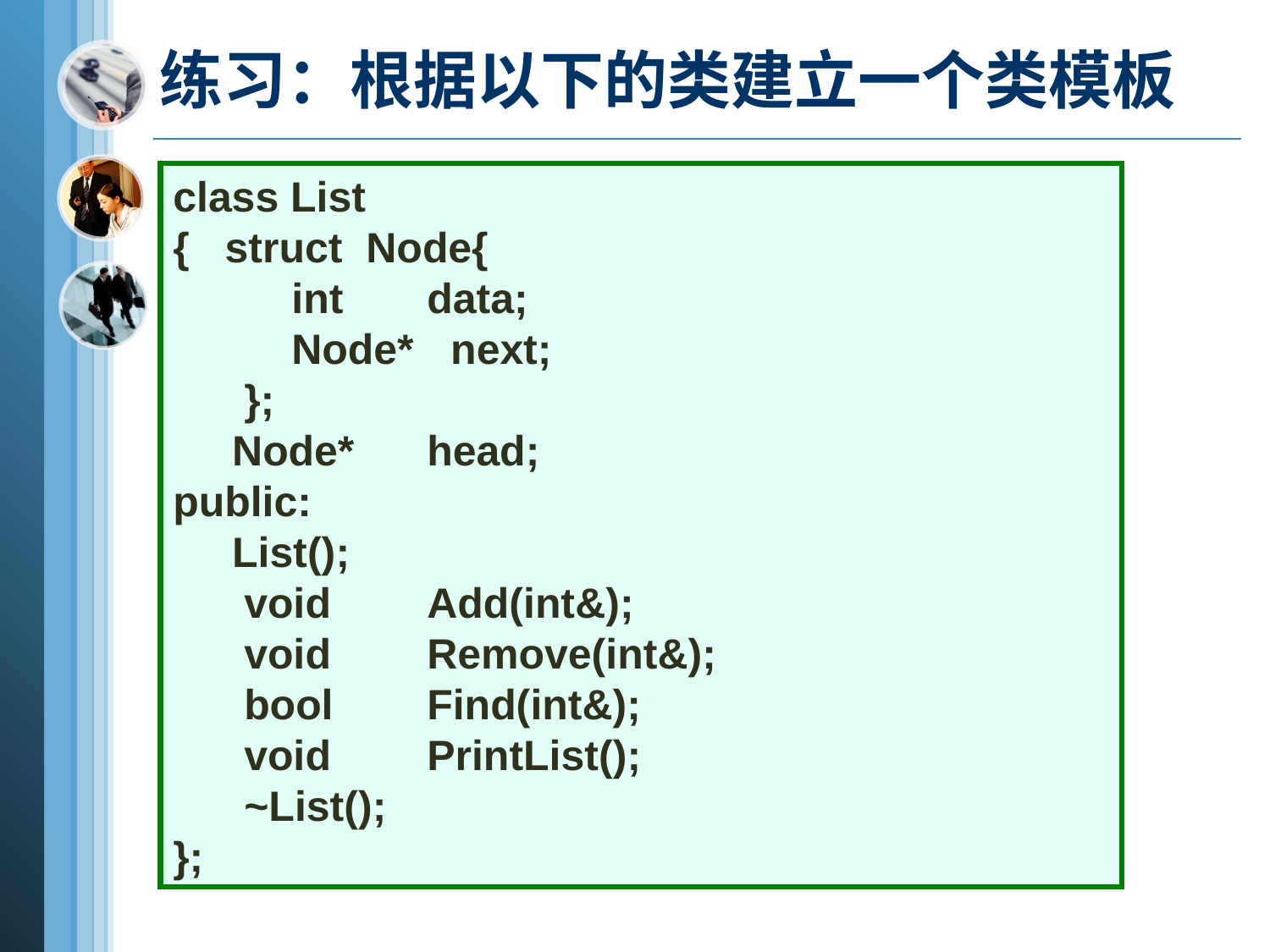

# 练习：根据以下的类建立一个类模板
class List
{   struct  Node{
          int	data;
          Node*	  next;
      };
     Node*	head;
public:
     List();
      void	Add(int&);
      void	Remove(int&);
      bool	Find(int&);
      void	PrintList();
      ~List();
};